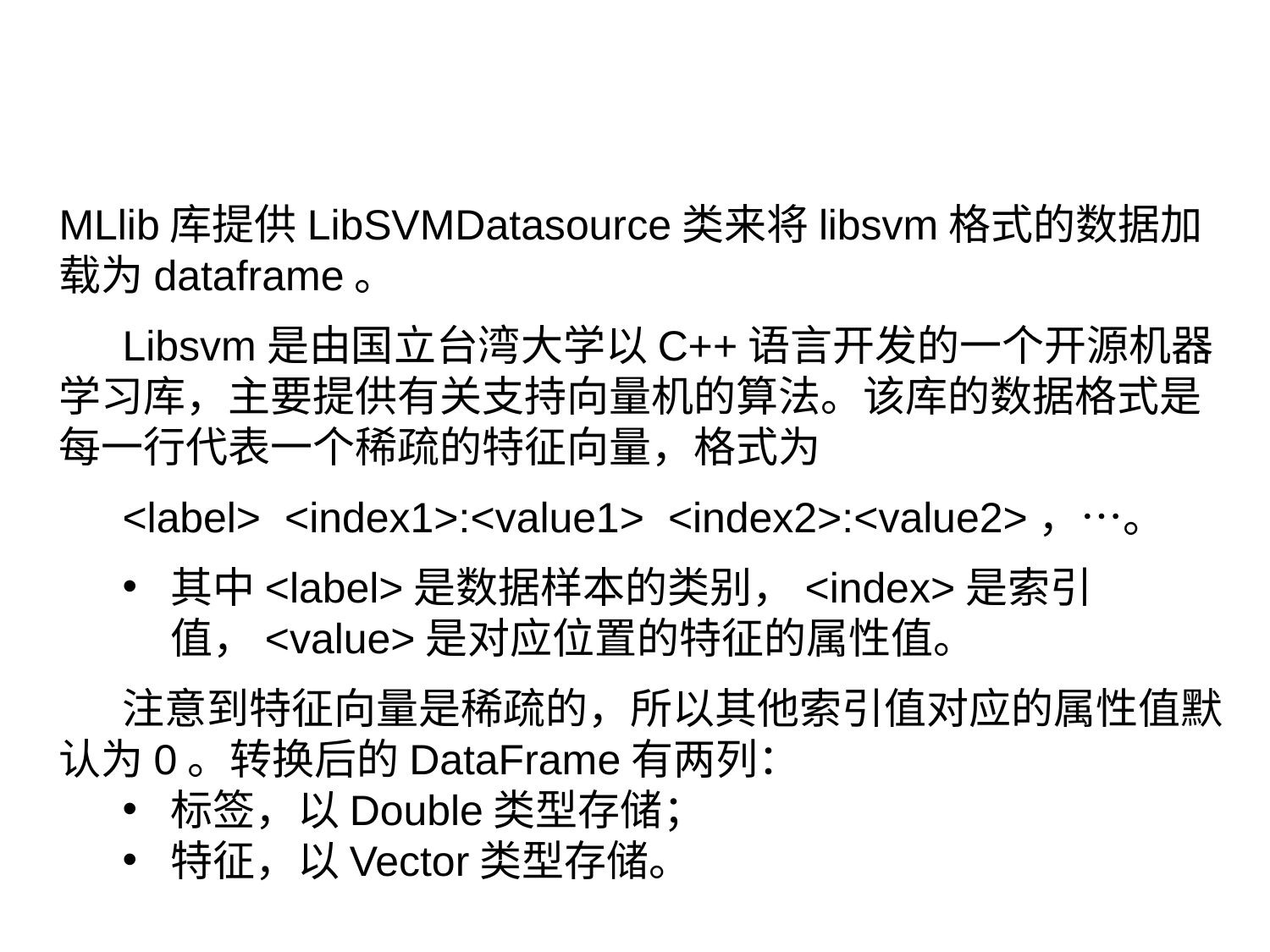

9.3.4 数据源
MLlib库提供LibSVMDatasource类来将libsvm格式的数据加载为dataframe。
Libsvm是由国立台湾大学以C++语言开发的一个开源机器学习库，主要提供有关支持向量机的算法。该库的数据格式是每一行代表一个稀疏的特征向量，格式为
<label>  <index1>:<value1>  <index2>:<value2>，…。
其中<label>是数据样本的类别，<index>是索引值，<value>是对应位置的特征的属性值。
注意到特征向量是稀疏的，所以其他索引值对应的属性值默认为0。转换后的DataFrame有两列：
标签，以Double类型存储；
特征，以Vector类型存储。